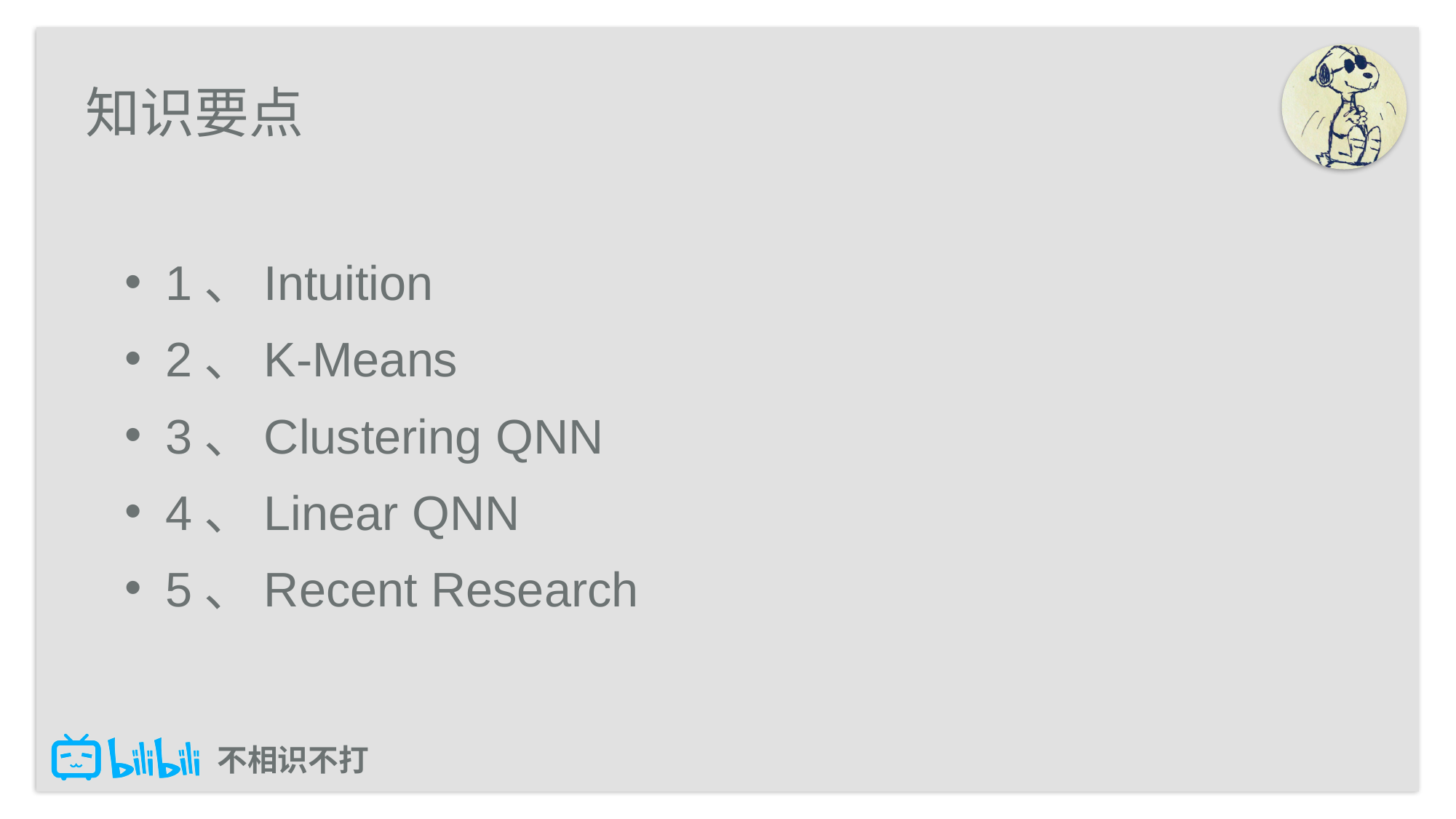

# 知识要点
1、Intuition
2、K-Means
3、Clustering QNN
4、Linear QNN
5、Recent Research